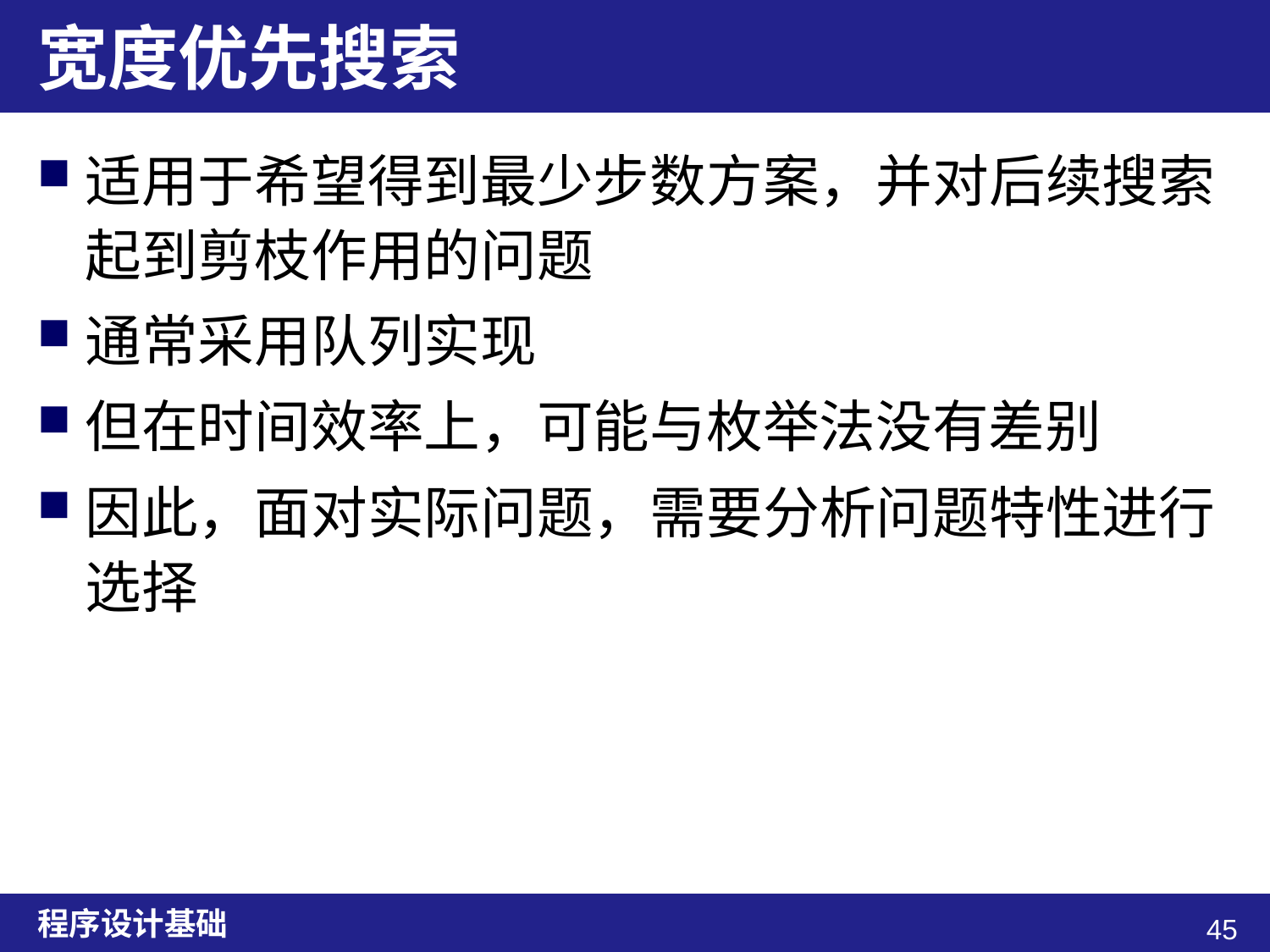

# 宽度优先搜索
适用于希望得到最少步数方案，并对后续搜索起到剪枝作用的问题
通常采用队列实现
但在时间效率上，可能与枚举法没有差别
因此，面对实际问题，需要分析问题特性进行选择